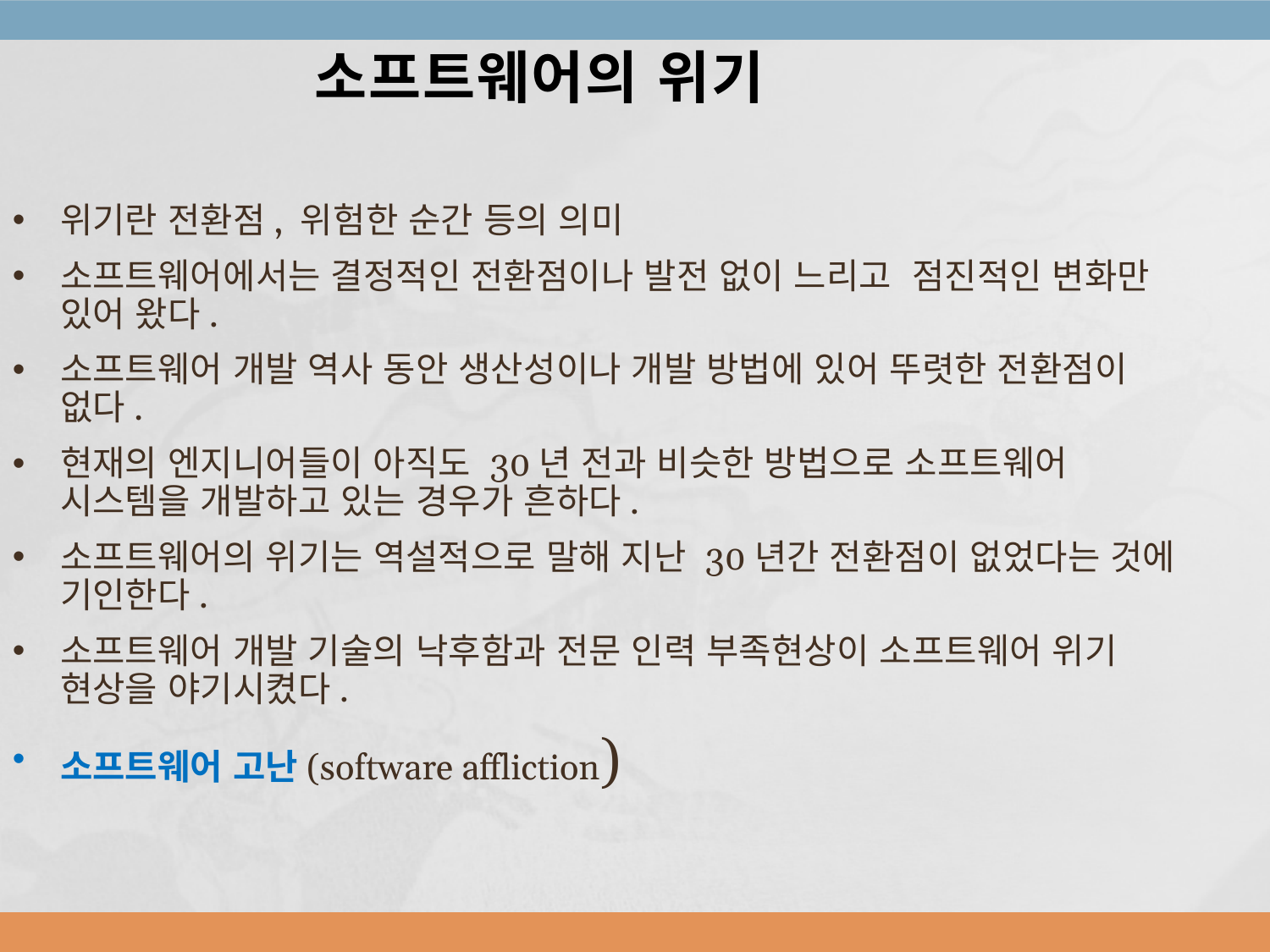

소프트웨어의 위기
위기란 전환점, 위험한 순간 등의 의미
소프트웨어에서는 결정적인 전환점이나 발전 없이 느리고  점진적인 변화만 있어 왔다.
소프트웨어 개발 역사 동안 생산성이나 개발 방법에 있어 뚜렷한 전환점이 없다.
현재의 엔지니어들이 아직도 30년 전과 비슷한 방법으로 소프트웨어 시스템을 개발하고 있는 경우가 흔하다.
소프트웨어의 위기는 역설적으로 말해 지난 30년간 전환점이 없었다는 것에 기인한다.
소프트웨어 개발 기술의 낙후함과 전문 인력 부족현상이 소프트웨어 위기 현상을 야기시켰다.
소프트웨어 고난(software affliction)